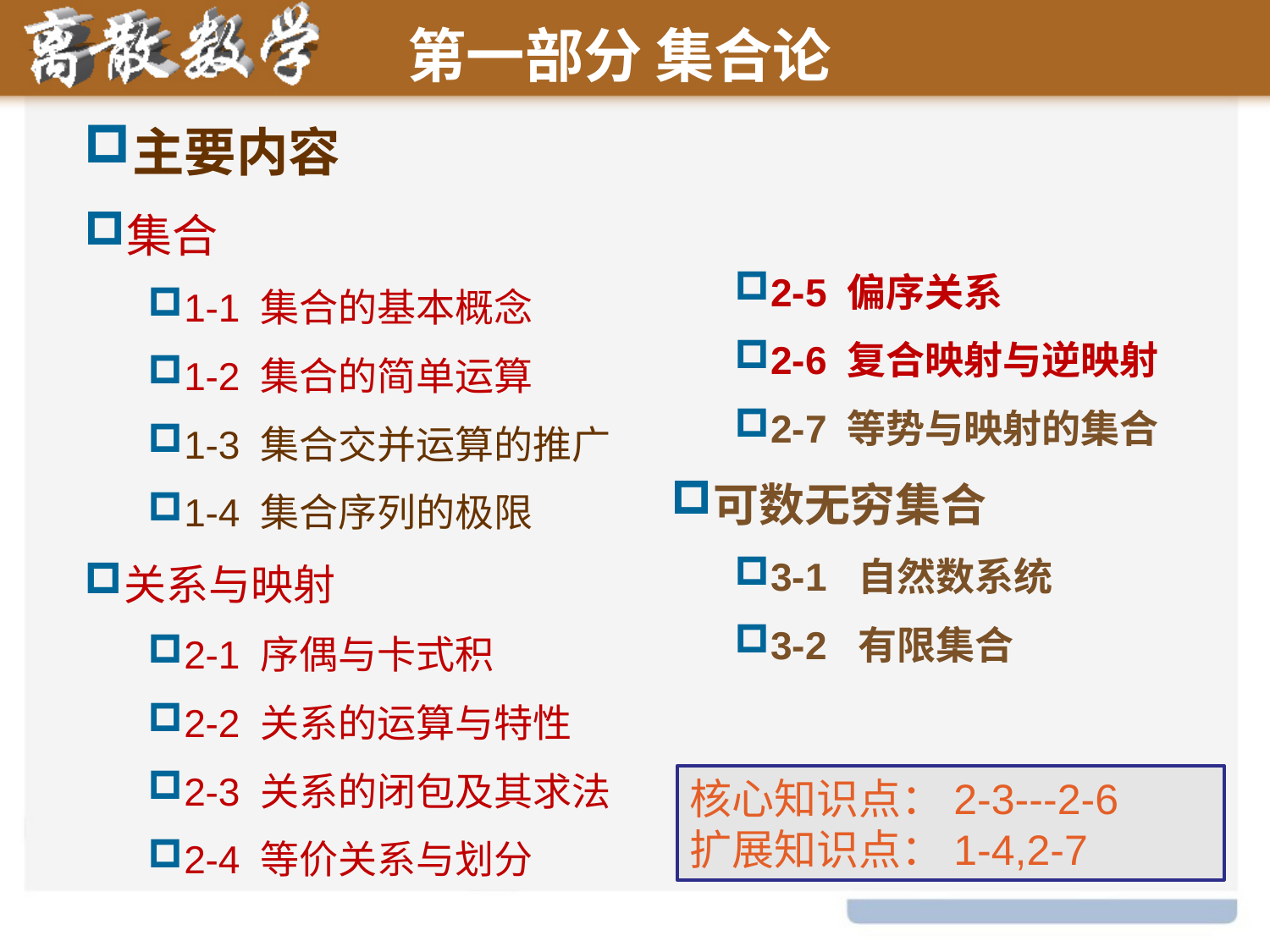

第一部分 集合论
主要内容
集合
1-1 集合的基本概念
1-2 集合的简单运算
1-3 集合交并运算的推广
1-4 集合序列的极限
关系与映射
2-1 序偶与卡式积
2-2 关系的运算与特性
2-3 关系的闭包及其求法
2-4 等价关系与划分

2-5 偏序关系
2-6 复合映射与逆映射
2-7 等势与映射的集合
可数无穷集合
3-1  自然数系统
3-2  有限集合

核心知识点：2-3---2-6
扩展知识点：1-4,2-7